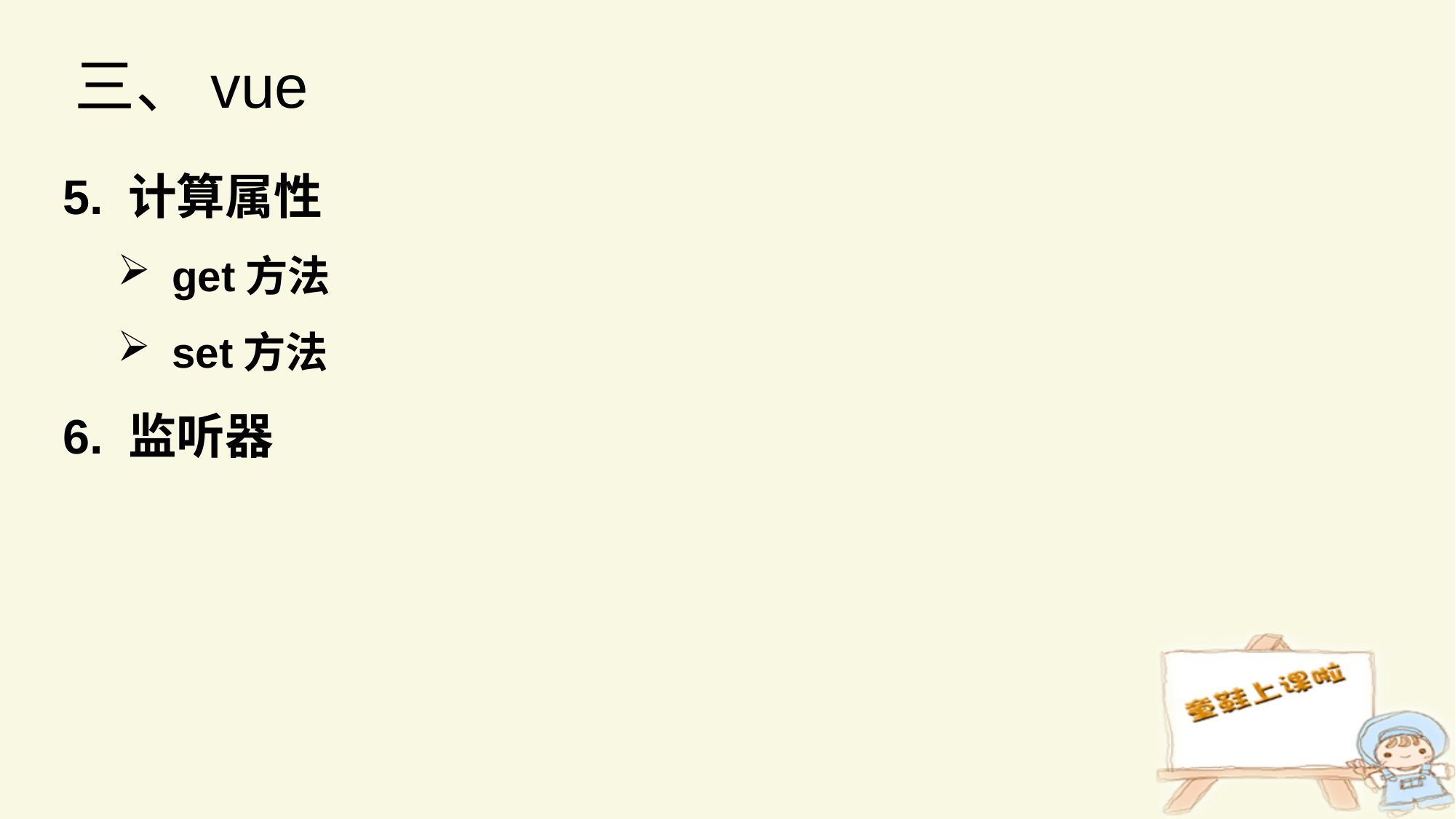

三、vue
5. 计算属性
get方法
set方法
6. 监听器